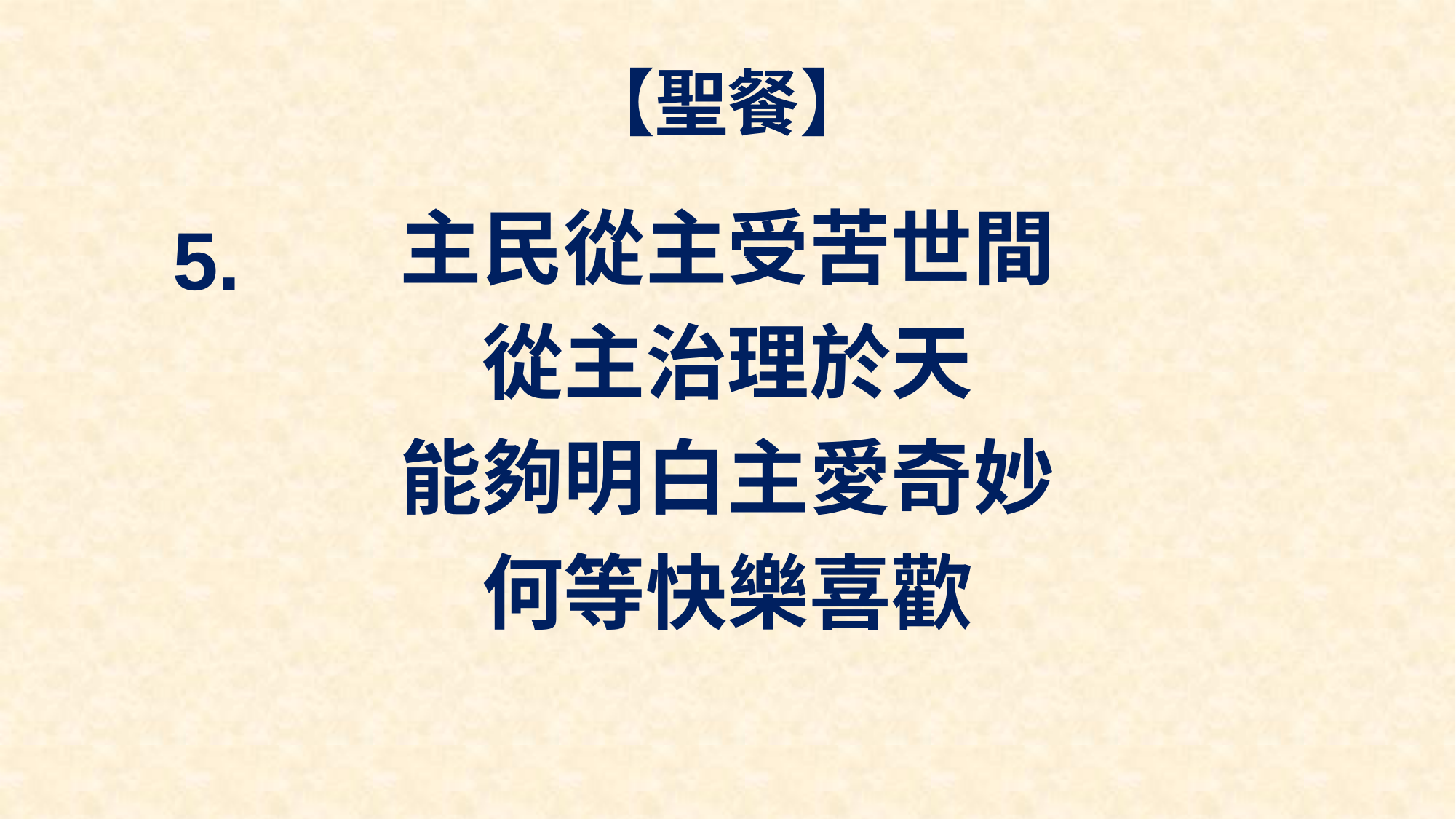

# 【聖餐】
主民從主受苦世間
從主治理於天
能夠明白主愛奇妙
何等快樂喜歡
5.